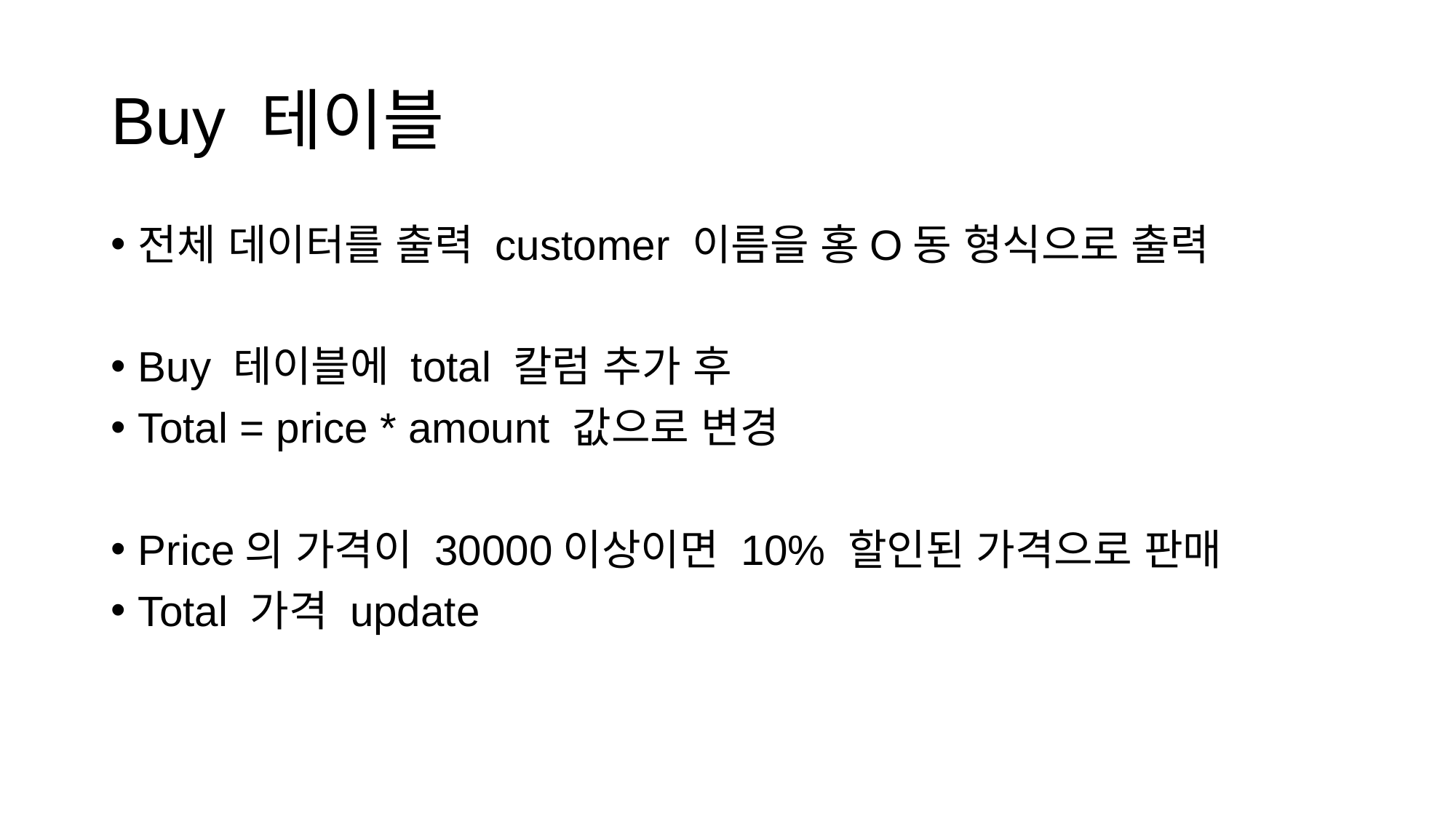

# Buy 테이블
전체 데이터를 출력 customer 이름을 홍O동 형식으로 출력

Buy 테이블에 total 칼럼 추가 후
Total = price * amount 값으로 변경

Price의 가격이 30000이상이면 10% 할인된 가격으로 판매
Total 가격 update